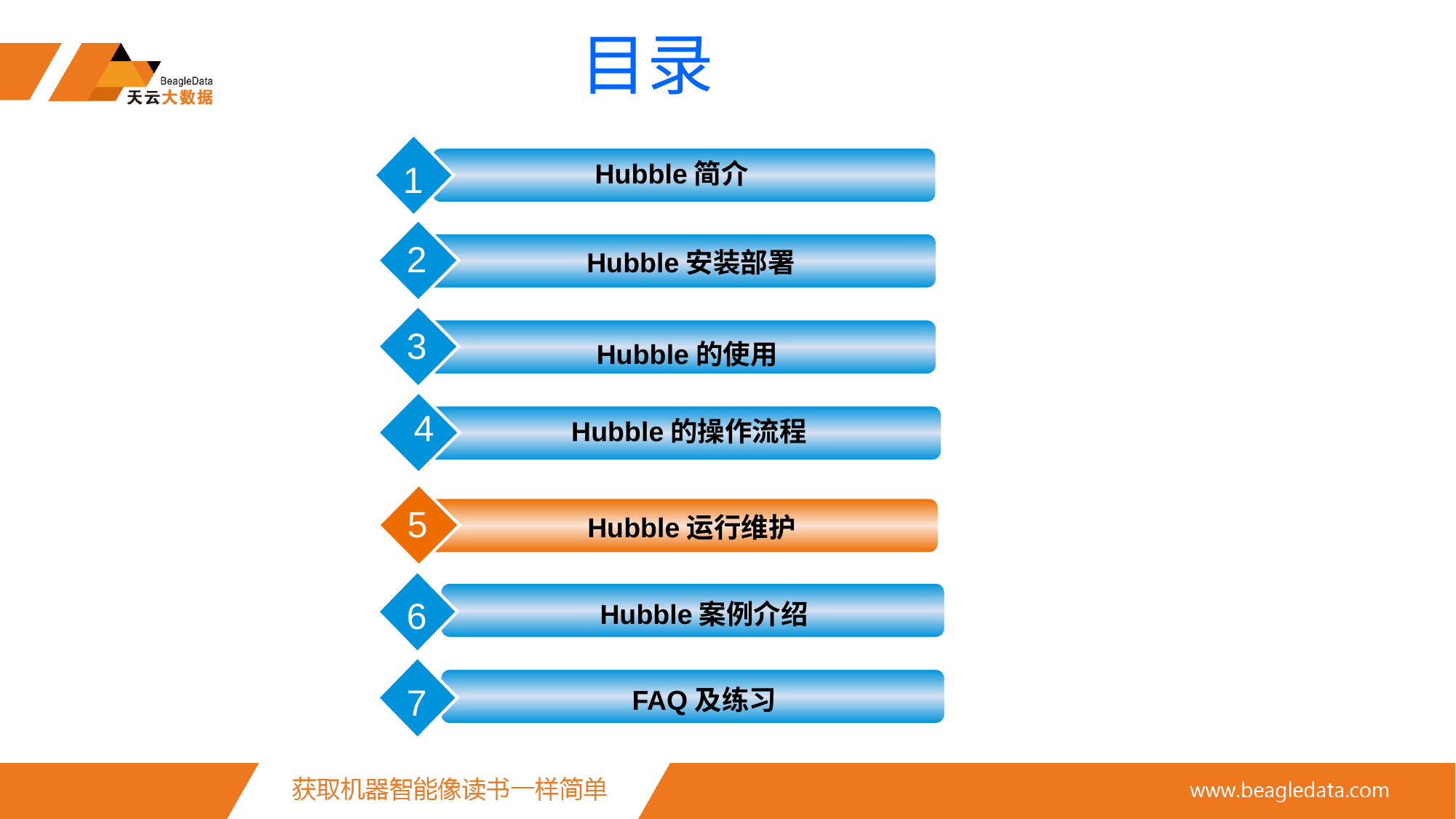

目录

1
Hubble简介

2

Hubble安装部署

3

Hubble的使用

4

Hubble的操作流程

5

Hubble运行维护

6
     Hubble案例介绍

7
     FAQ及练习